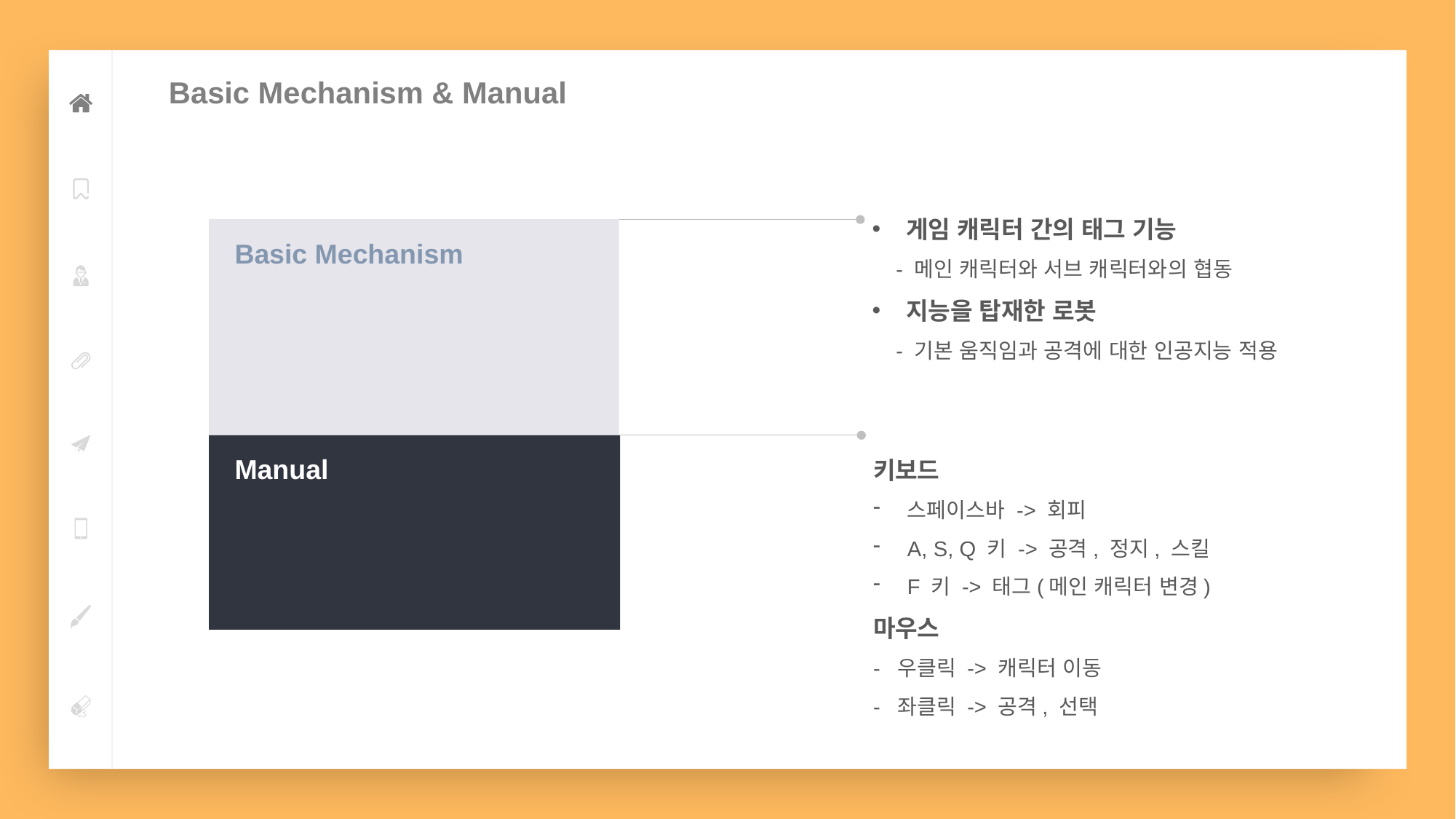

Basic Mechanism & Manual

게임 캐릭터 간의 태그 기능
    - 메인 캐릭터와 서브 캐릭터와의 협동
지능을 탑재한 로봇
    - 기본 움직임과 공격에 대한 인공지능 적용
Basic Mechanism
Manual
키보드
스페이스바 -> 회피
A, S, Q 키 -> 공격, 정지, 스킬
F 키 -> 태그(메인 캐릭터 변경)
마우스
-  우클릭 -> 캐릭터 이동
-  좌클릭 -> 공격, 선택